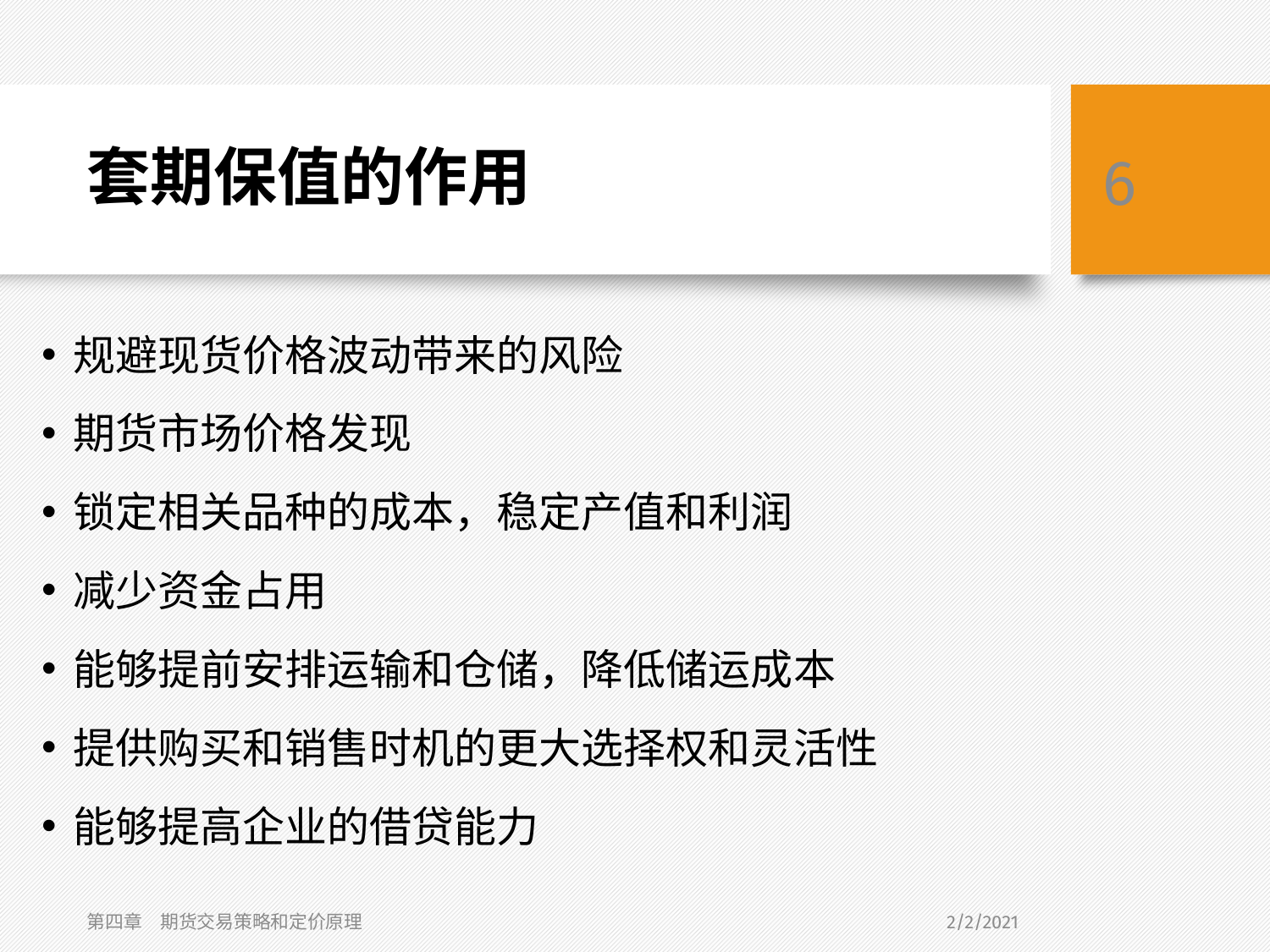

# 套期保值的作用
6
规避现货价格波动带来的风险
期货市场价格发现
锁定相关品种的成本，稳定产值和利润
减少资金占用
能够提前安排运输和仓储，降低储运成本
提供购买和销售时机的更大选择权和灵活性
能够提高企业的借贷能力

2/2/2021
第四章　期货交易策略和定价原理